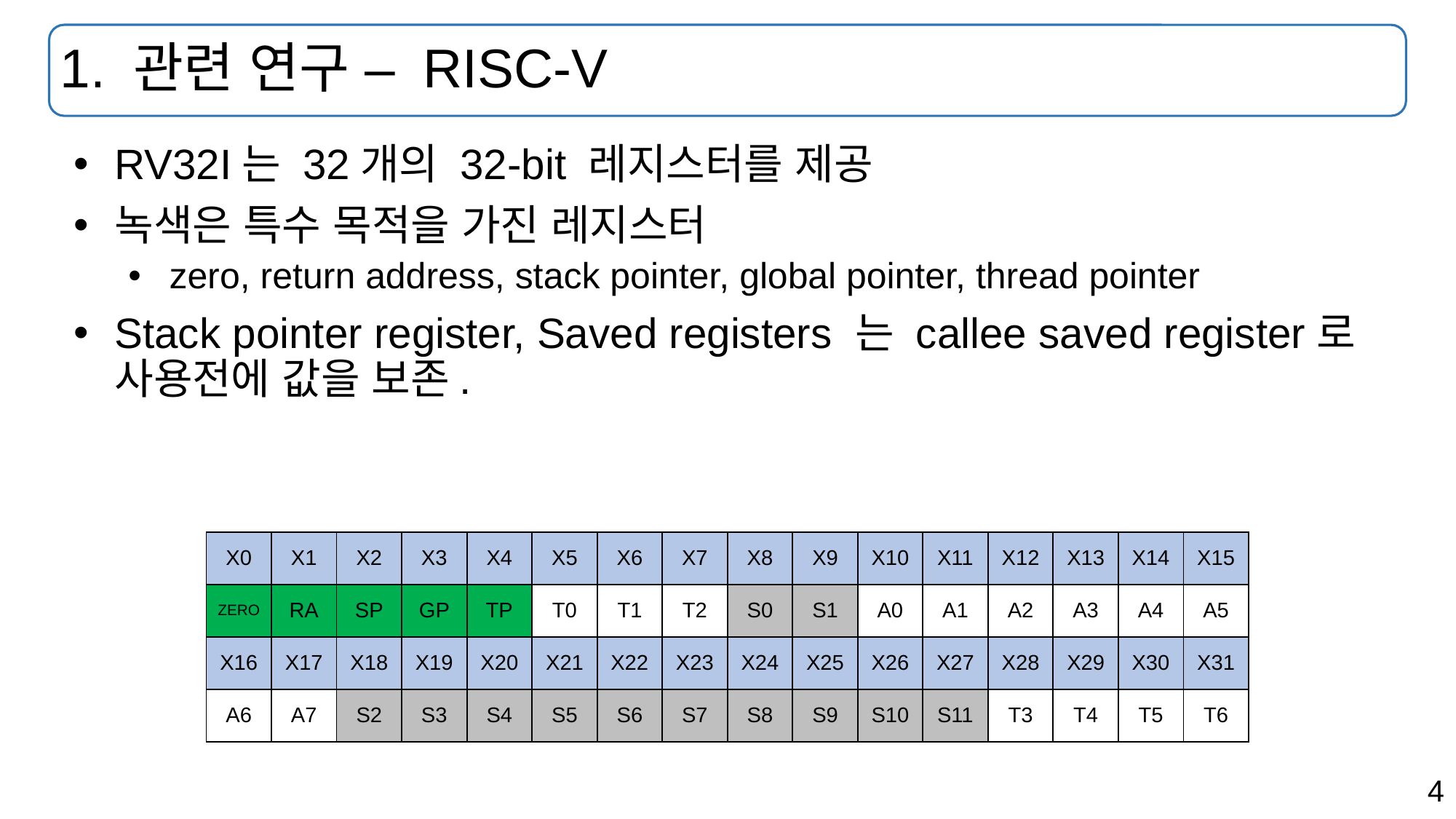

# 1. 관련 연구 – RISC-V
RV32I는 32개의 32-bit 레지스터를 제공
녹색은 특수 목적을 가진 레지스터
zero, return address, stack pointer, global pointer, thread pointer
Stack pointer register, Saved registers 는 callee saved register로 사용전에 값을 보존.
| X0 | X1 | X2 | X3 | X4 | X5 | X6 | X7 | X8 | X9 | X10 | X11 | X12 | X13 | X14 | X15 |
| --- | --- | --- | --- | --- | --- | --- | --- | --- | --- | --- | --- | --- | --- | --- | --- |
| ZERO | RA | SP | GP | TP | T0 | T1 | T2 | S0 | S1 | A0 | A1 | A2 | A3 | A4 | A5 |
| X16 | X17 | X18 | X19 | X20 | X21 | X22 | X23 | X24 | X25 | X26 | X27 | X28 | X29 | X30 | X31 |
| A6 | A7 | S2 | S3 | S4 | S5 | S6 | S7 | S8 | S9 | S10 | S11 | T3 | T4 | T5 | T6 |